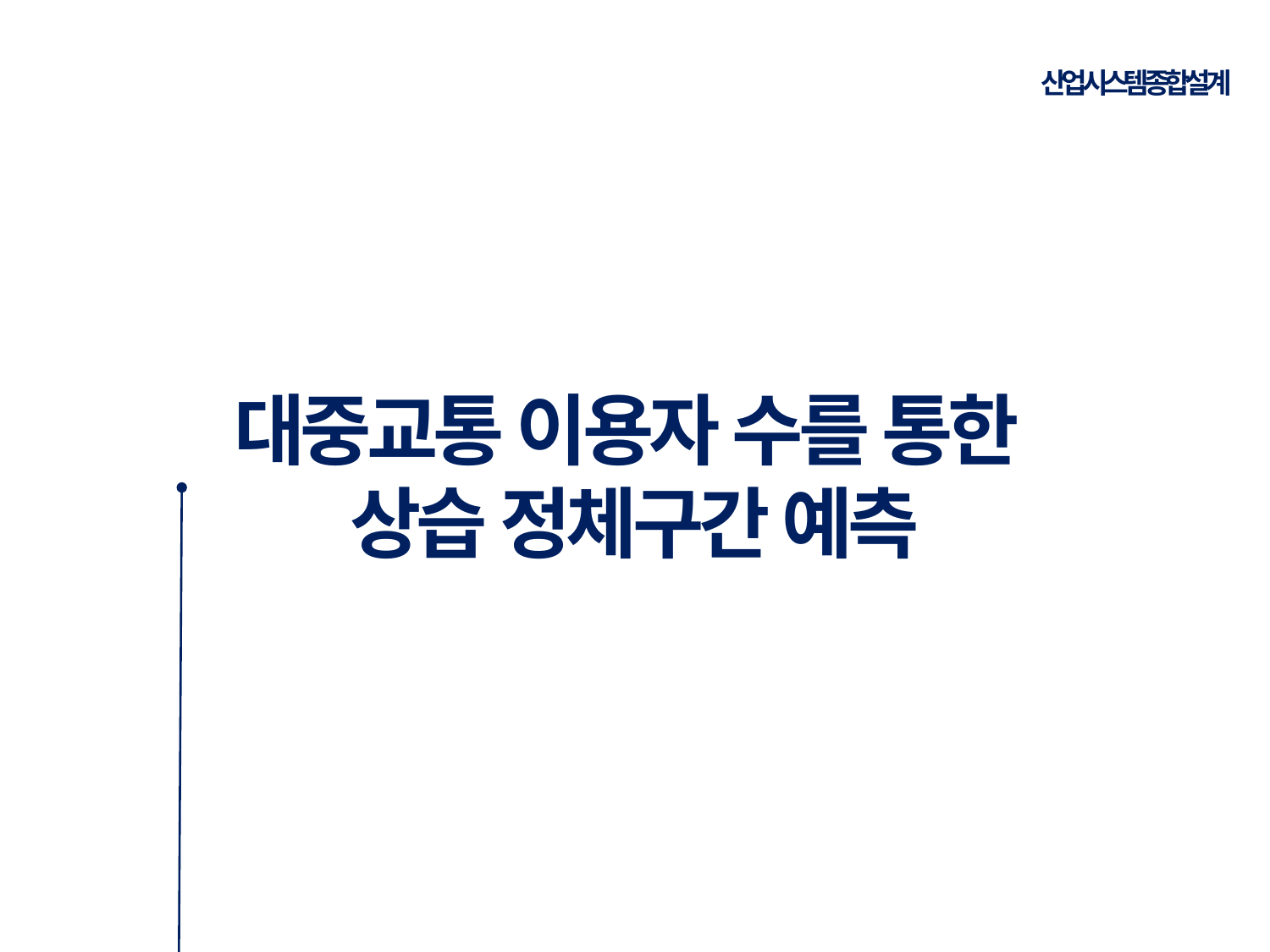

산업시스템종합설계
대중교통 이용자 수를 통한
상습 정체구간 예측